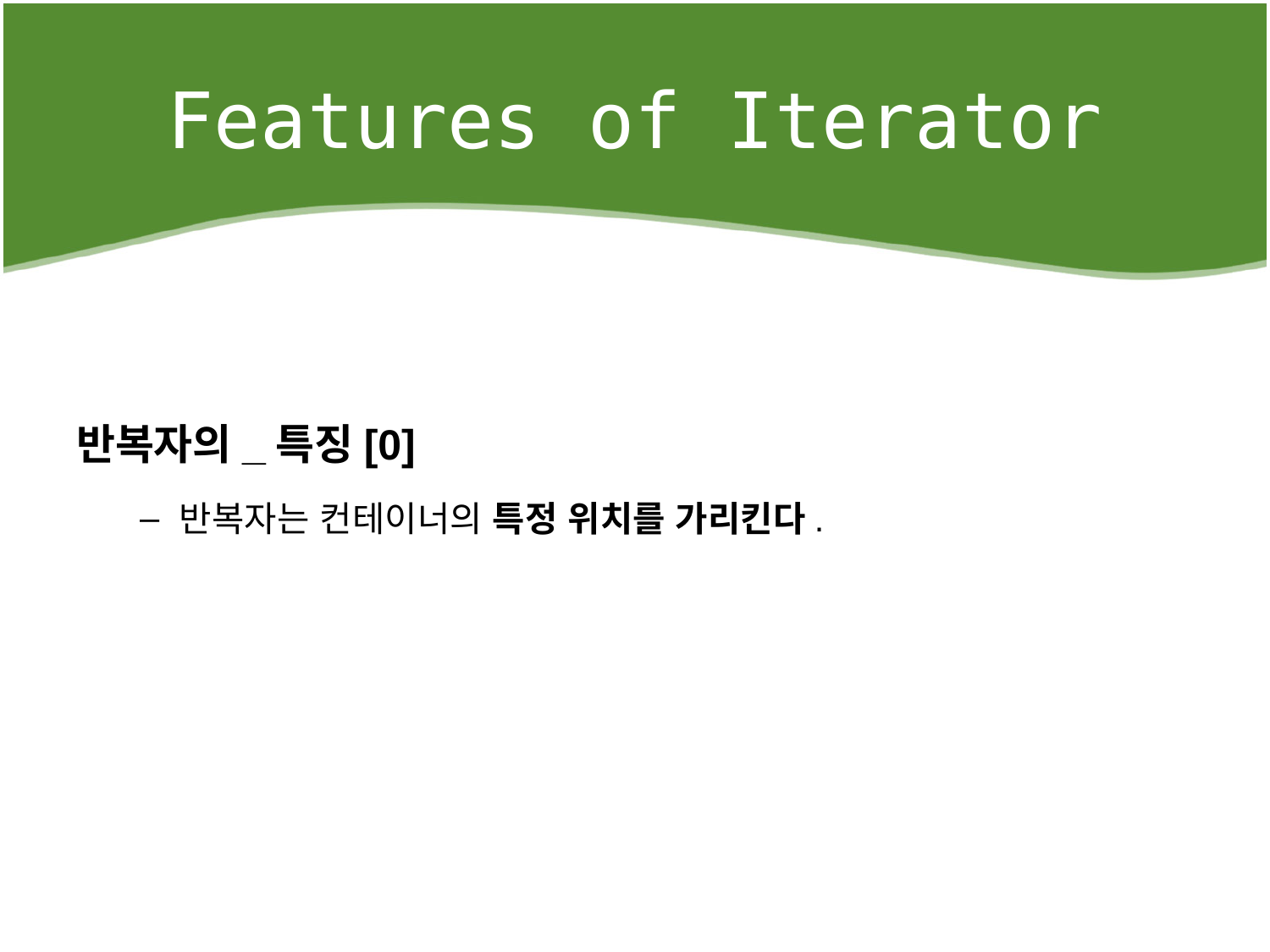

# Features of Iterator
반복자의_특징[0]
반복자는 컨테이너의 특정 위치를 가리킨다.